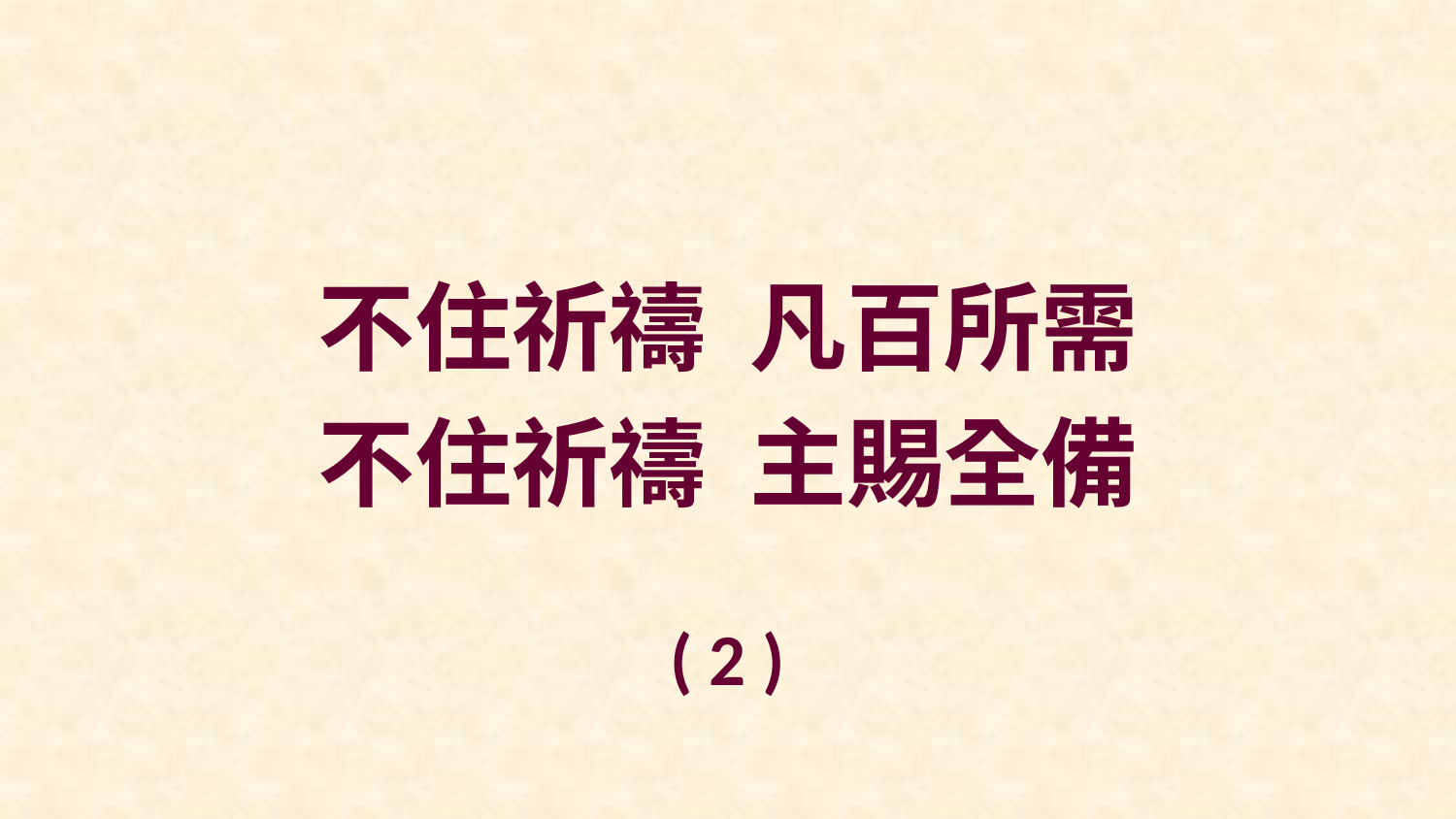

不住祈禱  凡百所需
不住祈禱  主賜全備
( 2 )